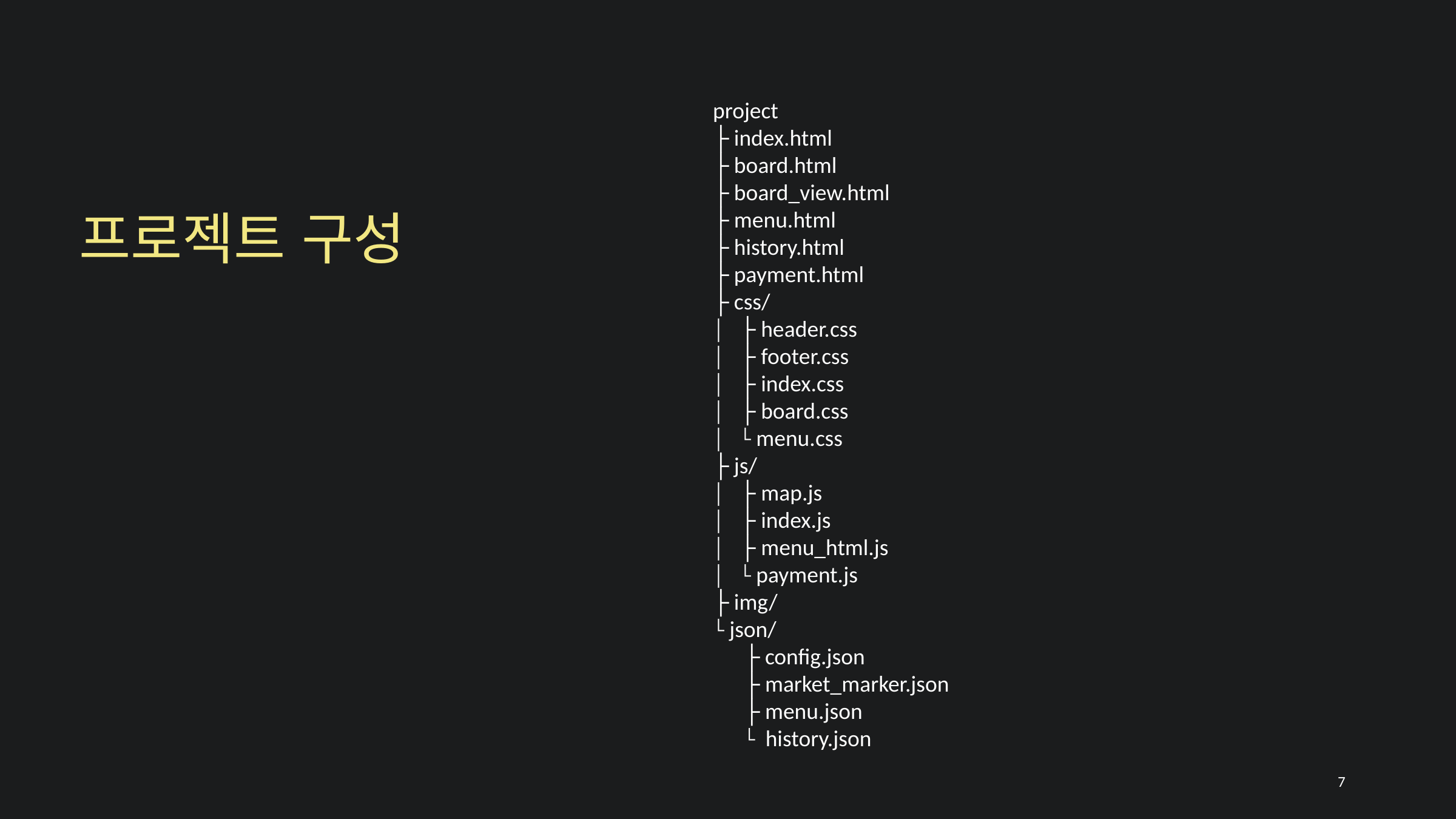

project
├ index.html
├ board.html
├ board_view.html
├ menu.html
├ history.html
├ payment.html
├ css/
│   ├ header.css
│   ├ footer.css
│   ├ index.css
│   ├ board.css
│   └ menu.css
├ js/
│   ├ map.js
│   ├ index.js
│   ├ menu_html.js
│   └ payment.js
├ img/
└ json/
      ├ config.json
      ├ market_marker.json
      ├ menu.json
      └  history.json
프로젝트 구성
7